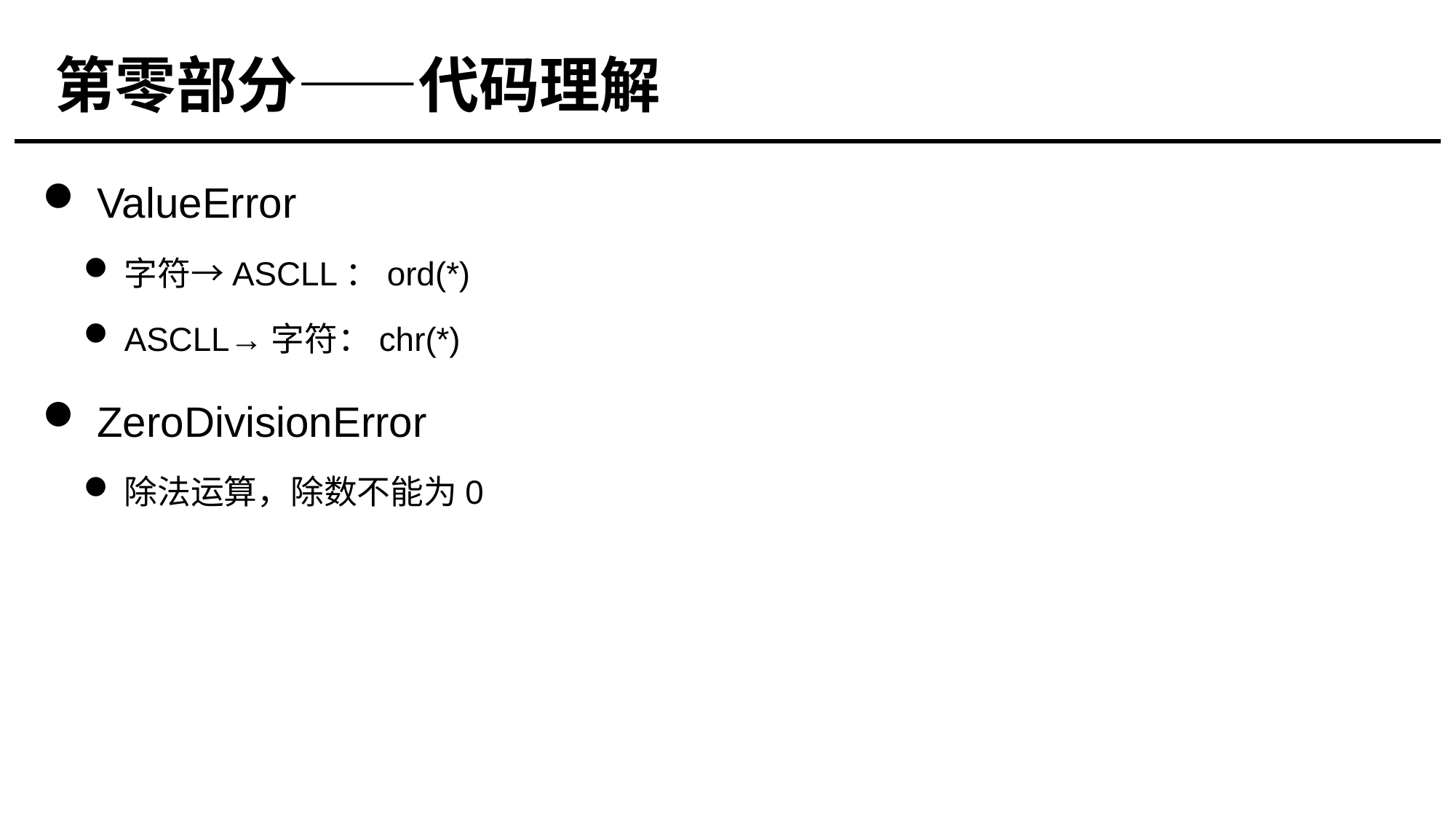

# 第零部分——代码理解
ValueError
字符→ASCLL：ord(*)
ASCLL→字符：chr(*)
ZeroDivisionError
除法运算，除数不能为0
2